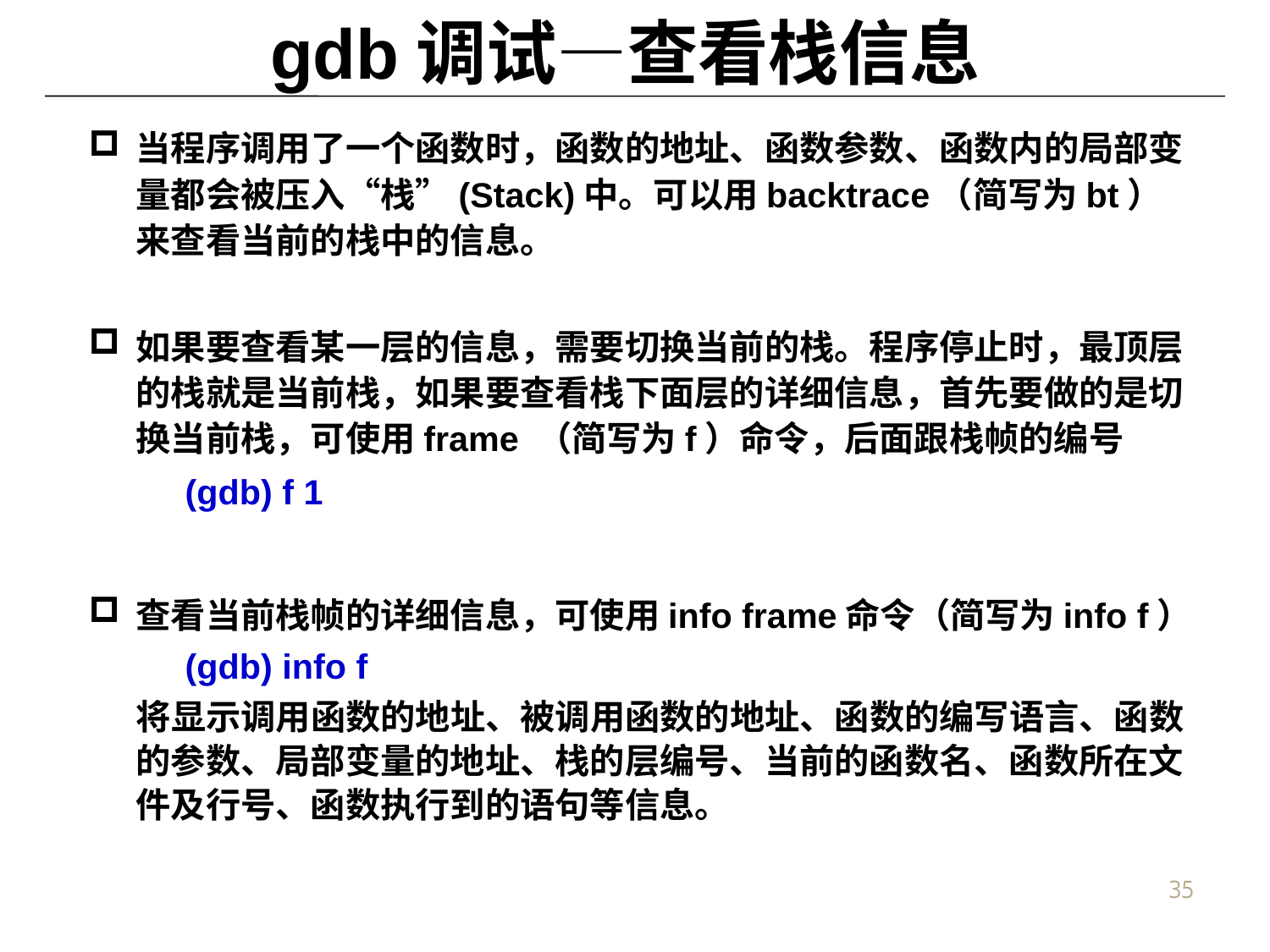

# gdb调试—查看栈信息
当程序调用了一个函数时，函数的地址、函数参数、函数内的局部变量都会被压入“栈”(Stack)中。可以用backtrace（简写为bt）来查看当前的栈中的信息。

如果要查看某一层的信息，需要切换当前的栈。程序停止时，最顶层的栈就是当前栈，如果要查看栈下面层的详细信息，首先要做的是切换当前栈，可使用frame （简写为f）命令，后面跟栈帧的编号
      (gdb) f 1

查看当前栈帧的详细信息，可使用info frame命令（简写为info f）
      (gdb) info f
     将显示调用函数的地址、被调用函数的地址、函数的编写语言、函数的参数、局部变量的地址、栈的层编号、当前的函数名、函数所在文件及行号、函数执行到的语句等信息。
35